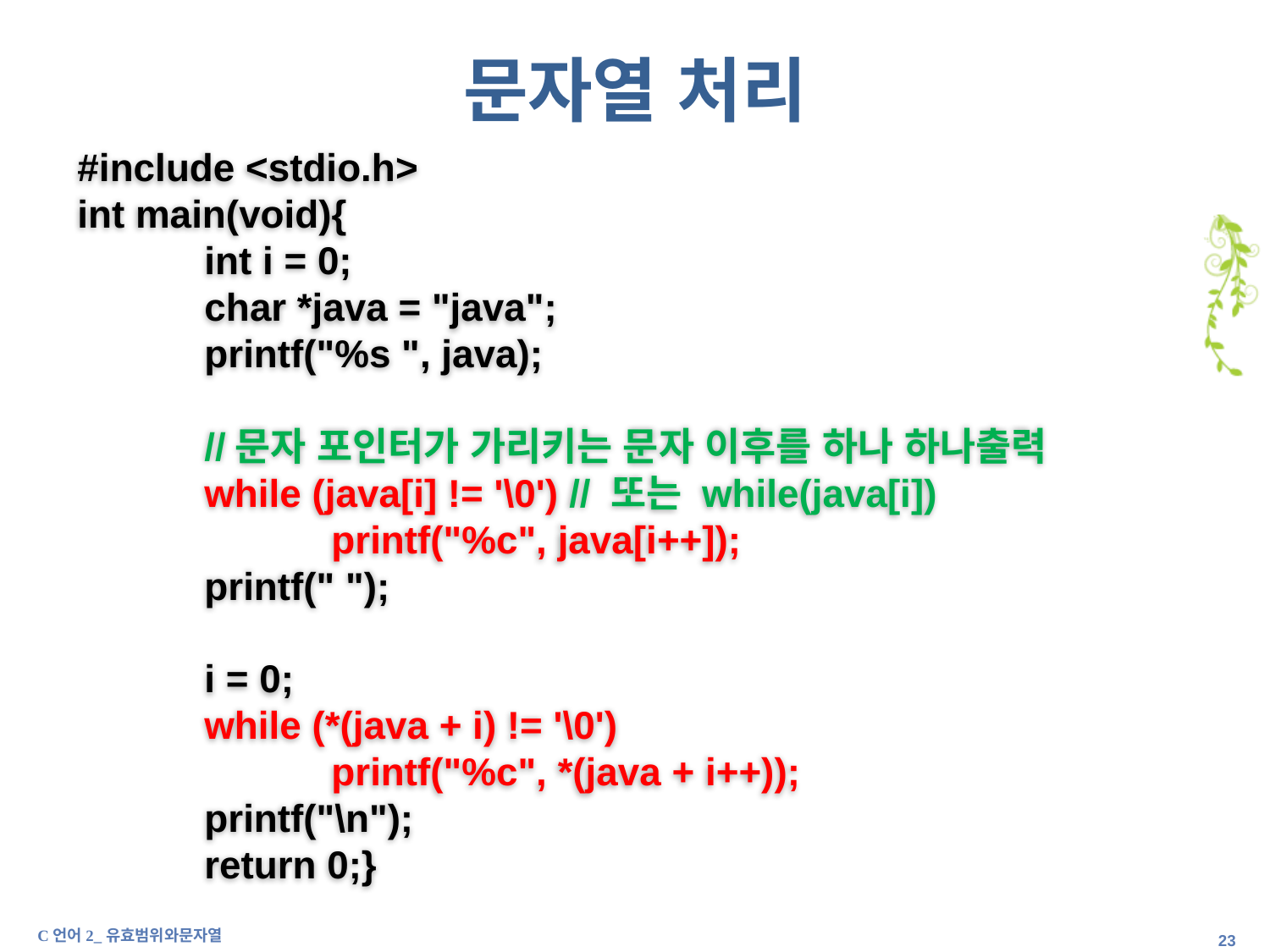

# 문자열 처리
#include <stdio.h>
int main(void){
	int i = 0;
	char *java = "java";
	printf("%s ", java);

	//문자 포인터가 가리키는 문자 이후를 하나 하나출력
	while (java[i] != '\0') // 또는 while(java[i])
		printf("%c", java[i++]);
	printf(" ");

	i = 0;
	while (*(java + i) != '\0')
		printf("%c", *(java + i++));
	printf("\n");
	return 0;}
C언어2_유효범위와문자열
23